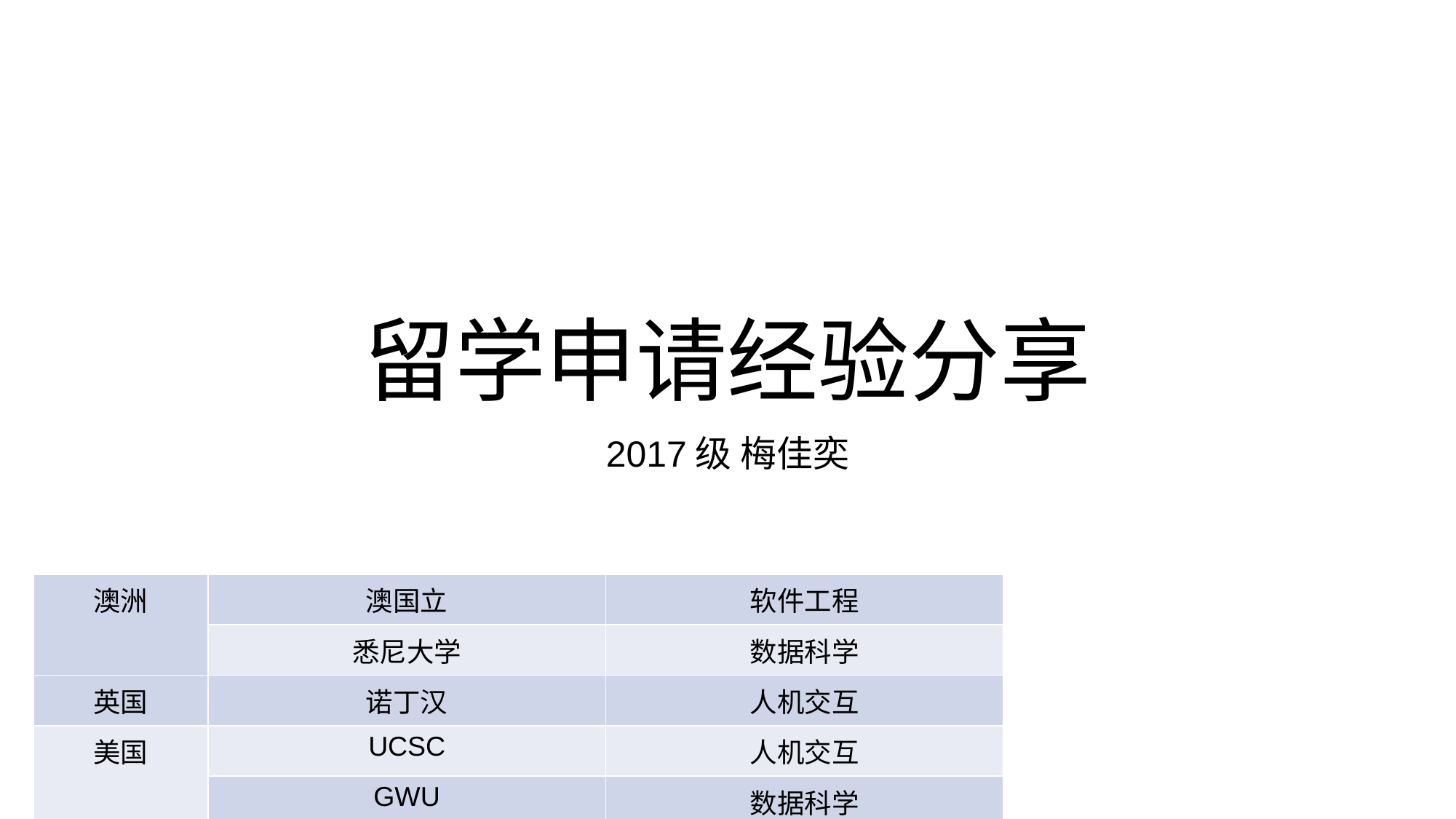

# 留学申请经验分享
2017级 梅佳奕
| 澳洲 | 澳国立 | 软件工程 |
| --- | --- | --- |
|  | 悉尼大学 | 数据科学 |
| 英国 | 诺丁汉 | 人机交互 |
| 美国 | UCSC | 人机交互 |
|  | GWU | 数据科学 |